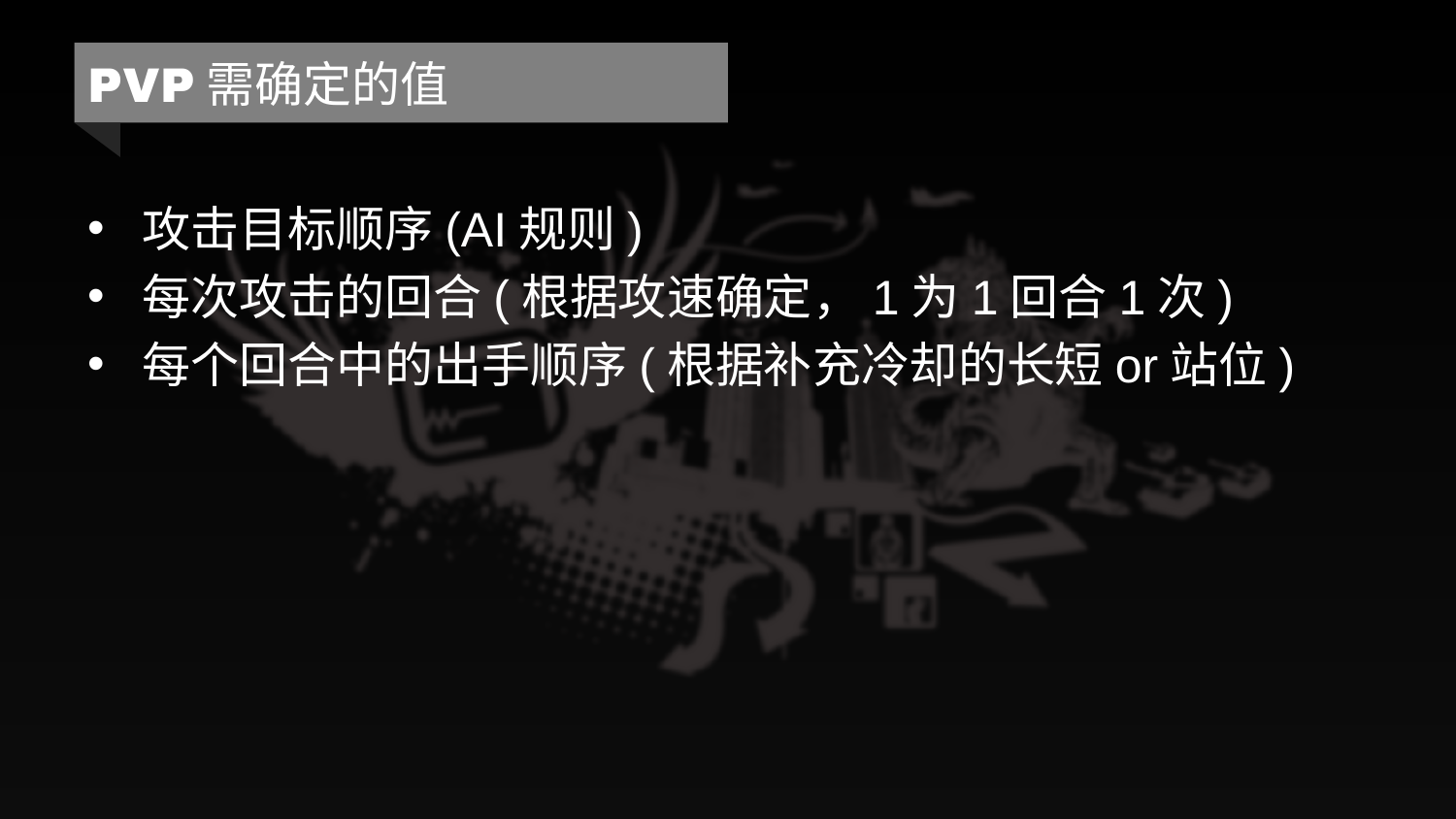

# PVP需确定的值
攻击目标顺序(AI规则)
每次攻击的回合(根据攻速确定，1为1回合1次)
每个回合中的出手顺序(根据补充冷却的长短or站位)